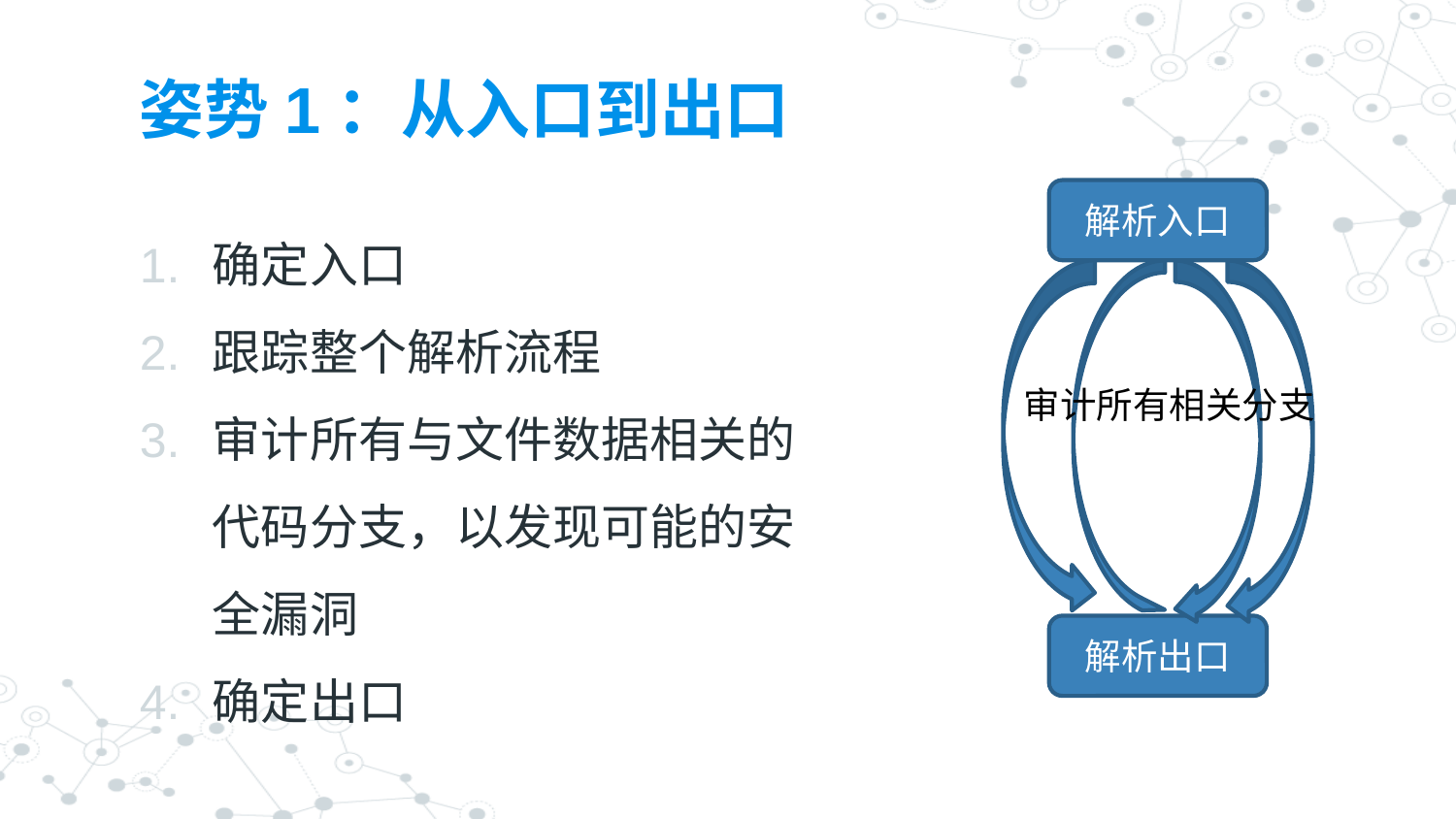

# 姿势1：从入口到出口
解析入口
确定入口
跟踪整个解析流程
审计所有与文件数据相关的代码分支，以发现可能的安全漏洞
确定出口

审计所有相关分支
解析出口